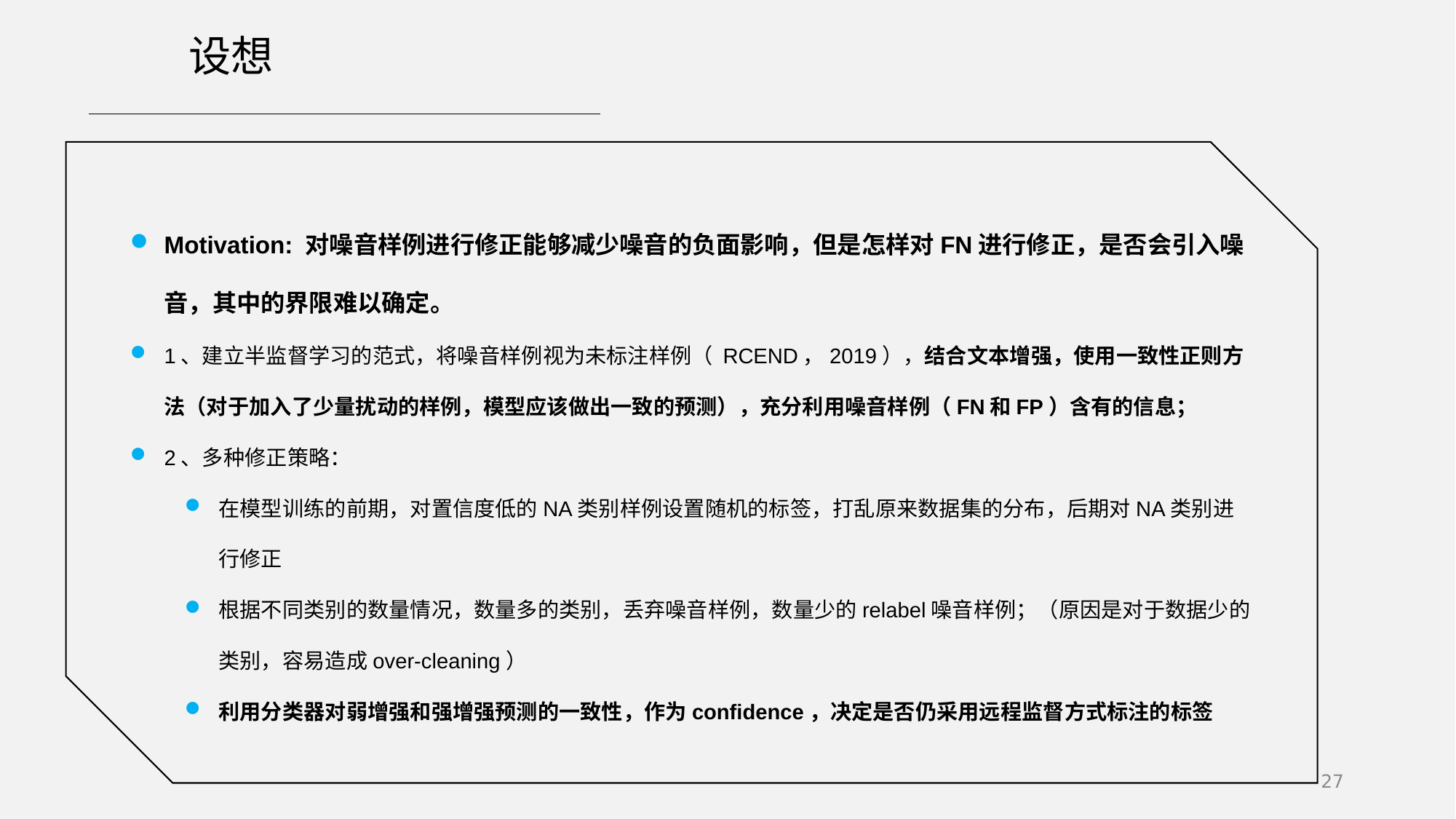

设想
Motivation: 对噪音样例进行修正能够减少噪音的负面影响，但是怎样对FN进行修正，是否会引入噪音，其中的界限难以确定。
1、建立半监督学习的范式，将噪音样例视为未标注样例（ RCEND，2019），结合文本增强，使用一致性正则方法（对于加入了少量扰动的样例，模型应该做出一致的预测），充分利用噪音样例（FN和FP）含有的信息；
2、多种修正策略：
在模型训练的前期，对置信度低的NA类别样例设置随机的标签，打乱原来数据集的分布，后期对NA类别进行修正
根据不同类别的数量情况，数量多的类别，丢弃噪音样例，数量少的relabel噪音样例；（原因是对于数据少的类别，容易造成over-cleaning）
利用分类器对弱增强和强增强预测的一致性，作为confidence，决定是否仍采用远程监督方式标注的标签

27